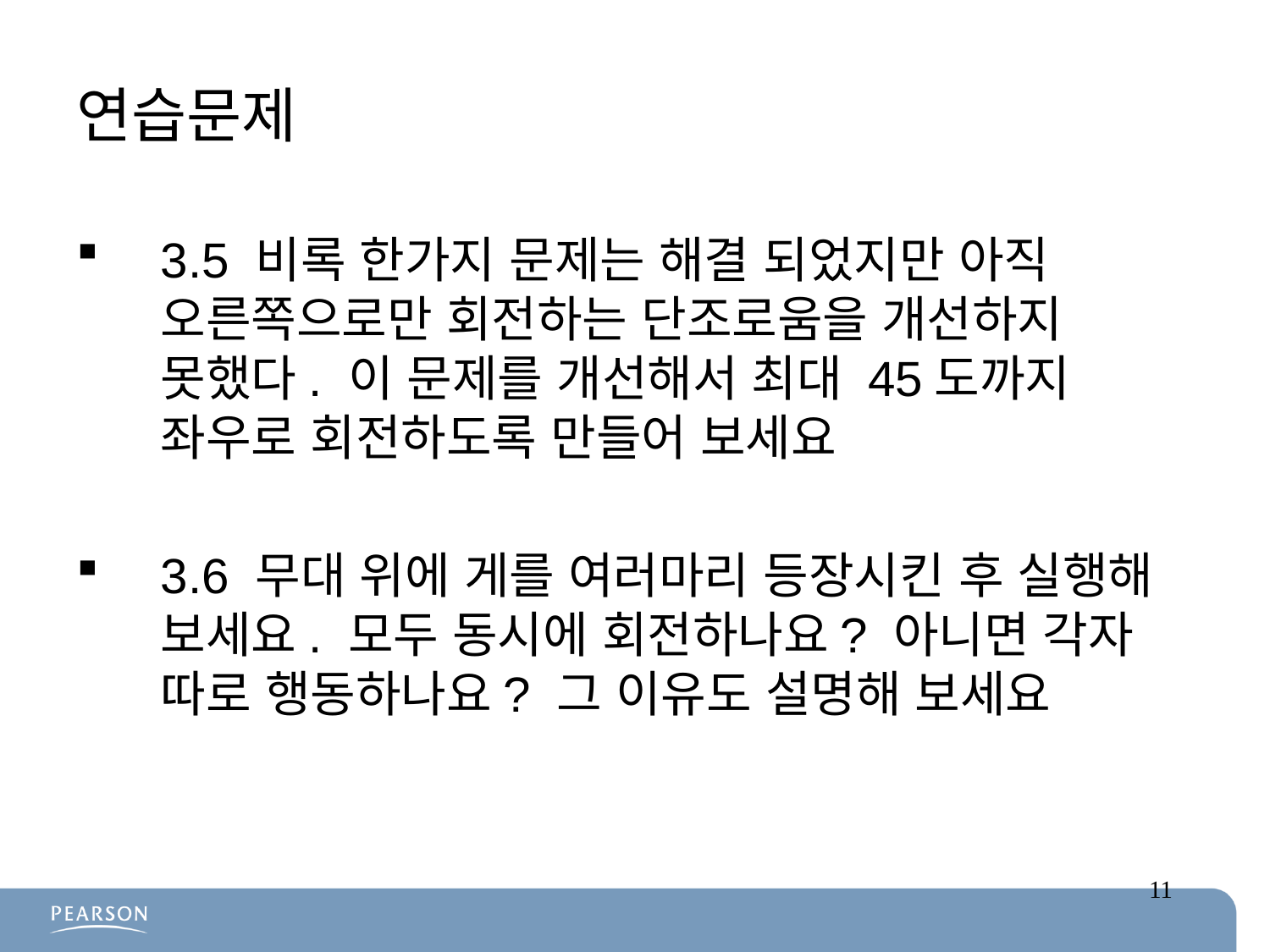

# 연습문제
3.5 비록 한가지 문제는 해결 되었지만 아직 오른쪽으로만 회전하는 단조로움을 개선하지 못했다. 이 문제를 개선해서 최대 45도까지 좌우로 회전하도록 만들어 보세요

3.6 무대 위에 게를 여러마리 등장시킨 후 실행해 보세요. 모두 동시에 회전하나요? 아니면 각자 따로 행동하나요? 그 이유도 설명해 보세요
11